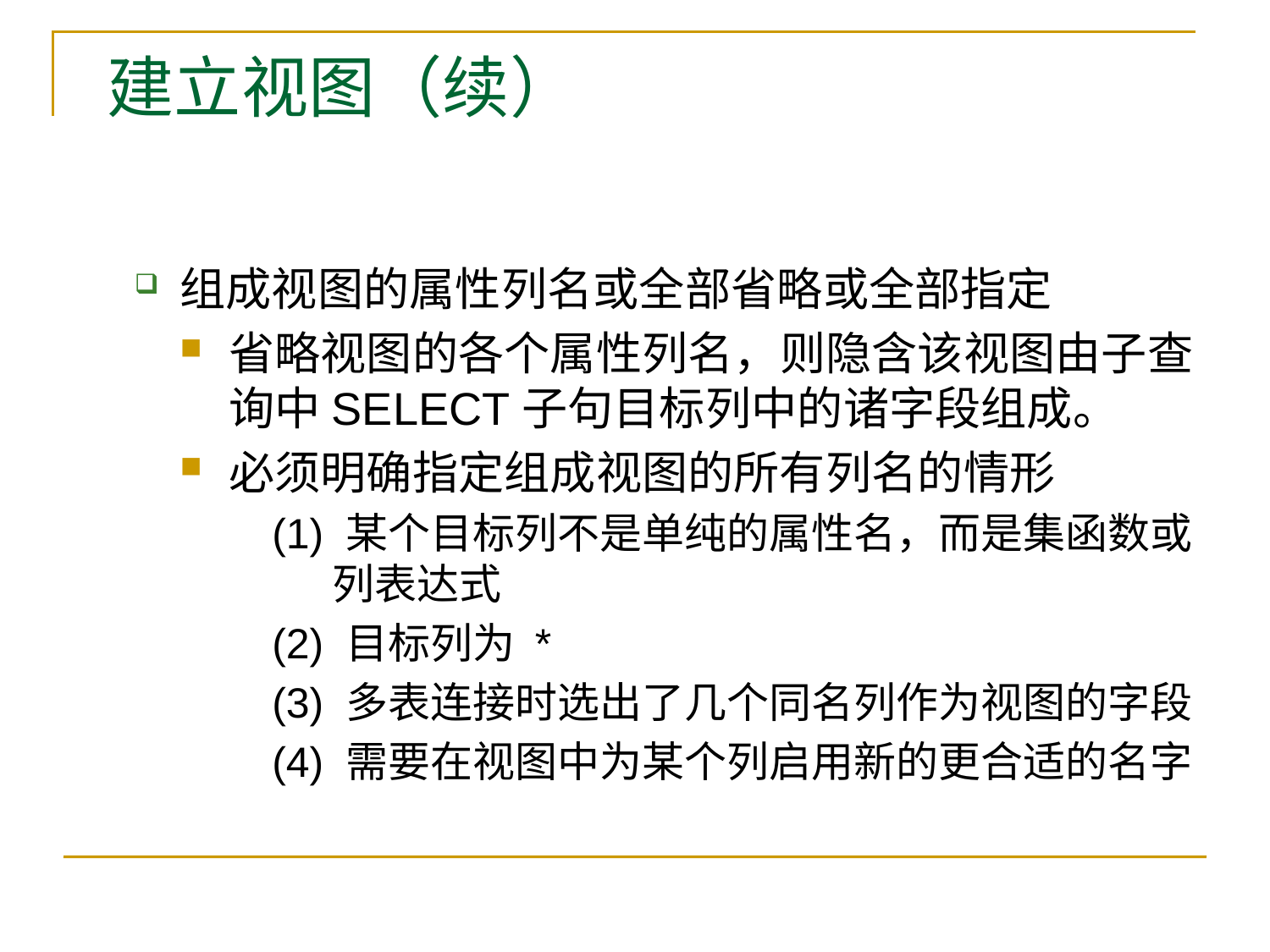

# 建立视图（续）
组成视图的属性列名或全部省略或全部指定
省略视图的各个属性列名，则隐含该视图由子查询中SELECT子句目标列中的诸字段组成。
必须明确指定组成视图的所有列名的情形
(1) 某个目标列不是单纯的属性名，而是集函数或列表达式
(2) 目标列为 *
(3) 多表连接时选出了几个同名列作为视图的字段
(4) 需要在视图中为某个列启用新的更合适的名字